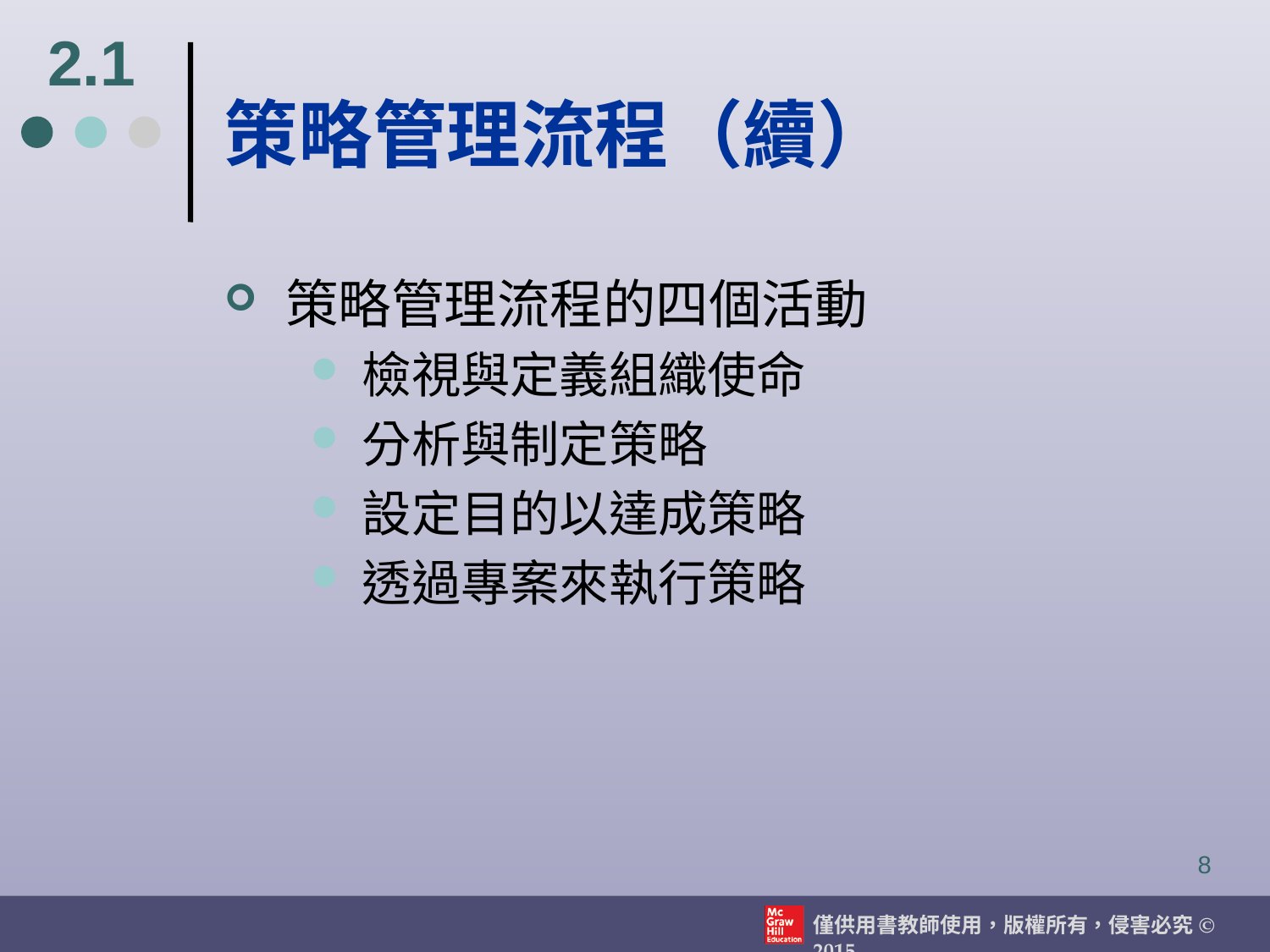

2.1
# 策略管理流程（續）
策略管理流程的四個活動
檢視與定義組織使命
分析與制定策略
設定目的以達成策略
透過專案來執行策略
8